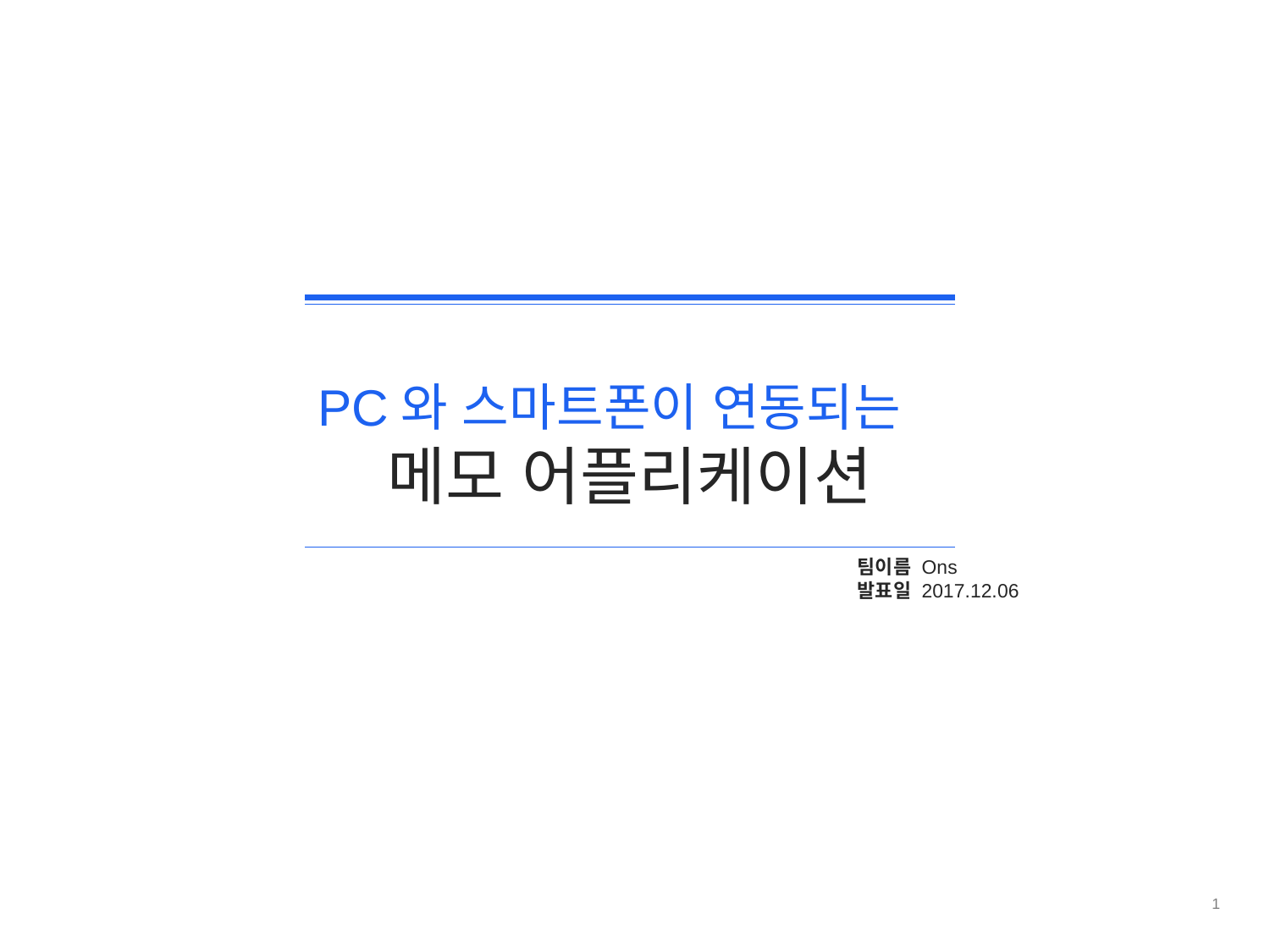

PC와 스마트폰이 연동되는
메모 어플리케이션
팀이름 Ons
발표일 2017.12.06